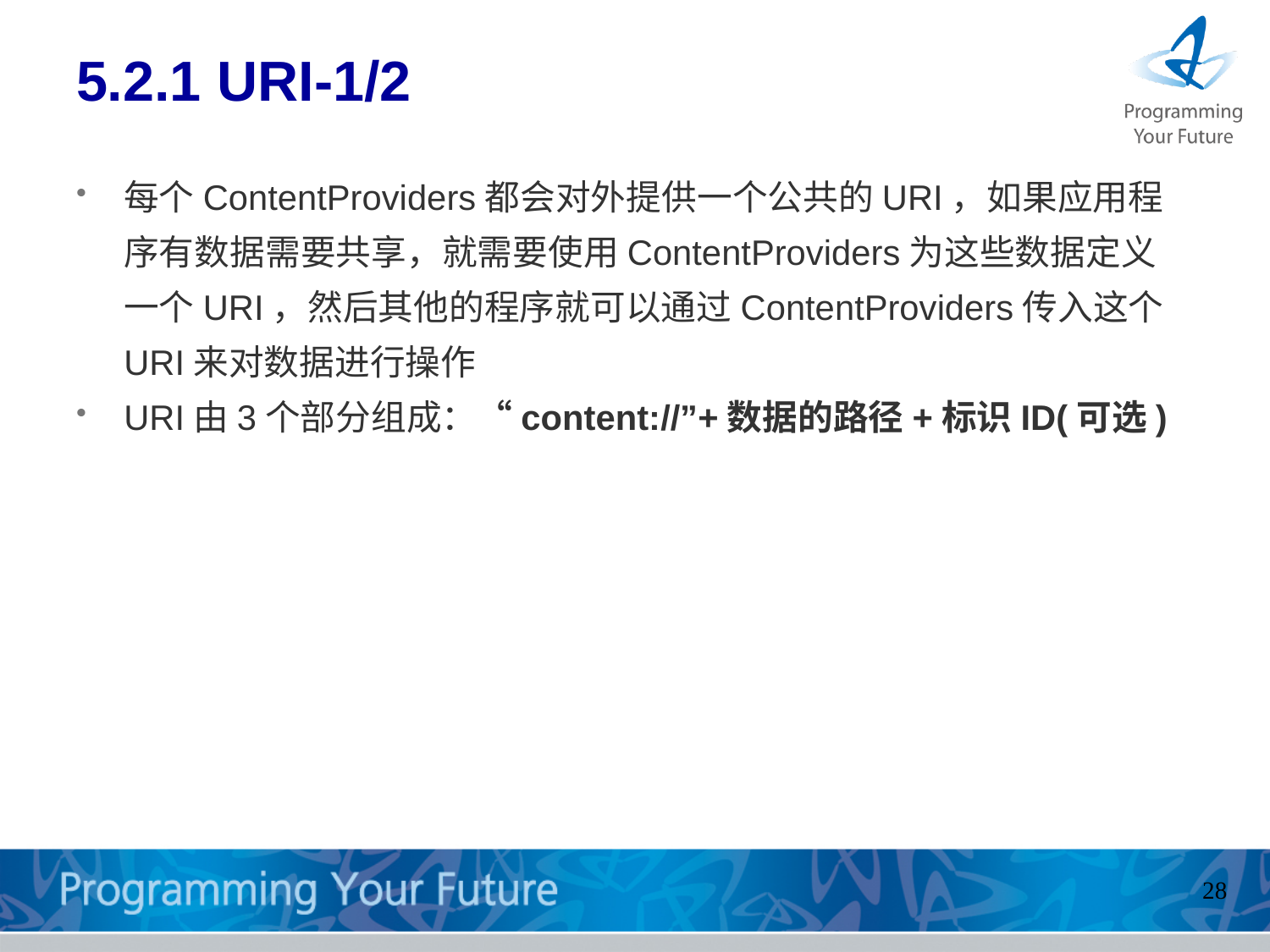

5.2.1 URI-1/2
每个ContentProviders都会对外提供一个公共的URI，如果应用程序有数据需要共享，就需要使用ContentProviders为这些数据定义一个URI，然后其他的程序就可以通过ContentProviders传入这个URI来对数据进行操作
URI由3个部分组成：“content://”+数据的路径+标识ID(可选)